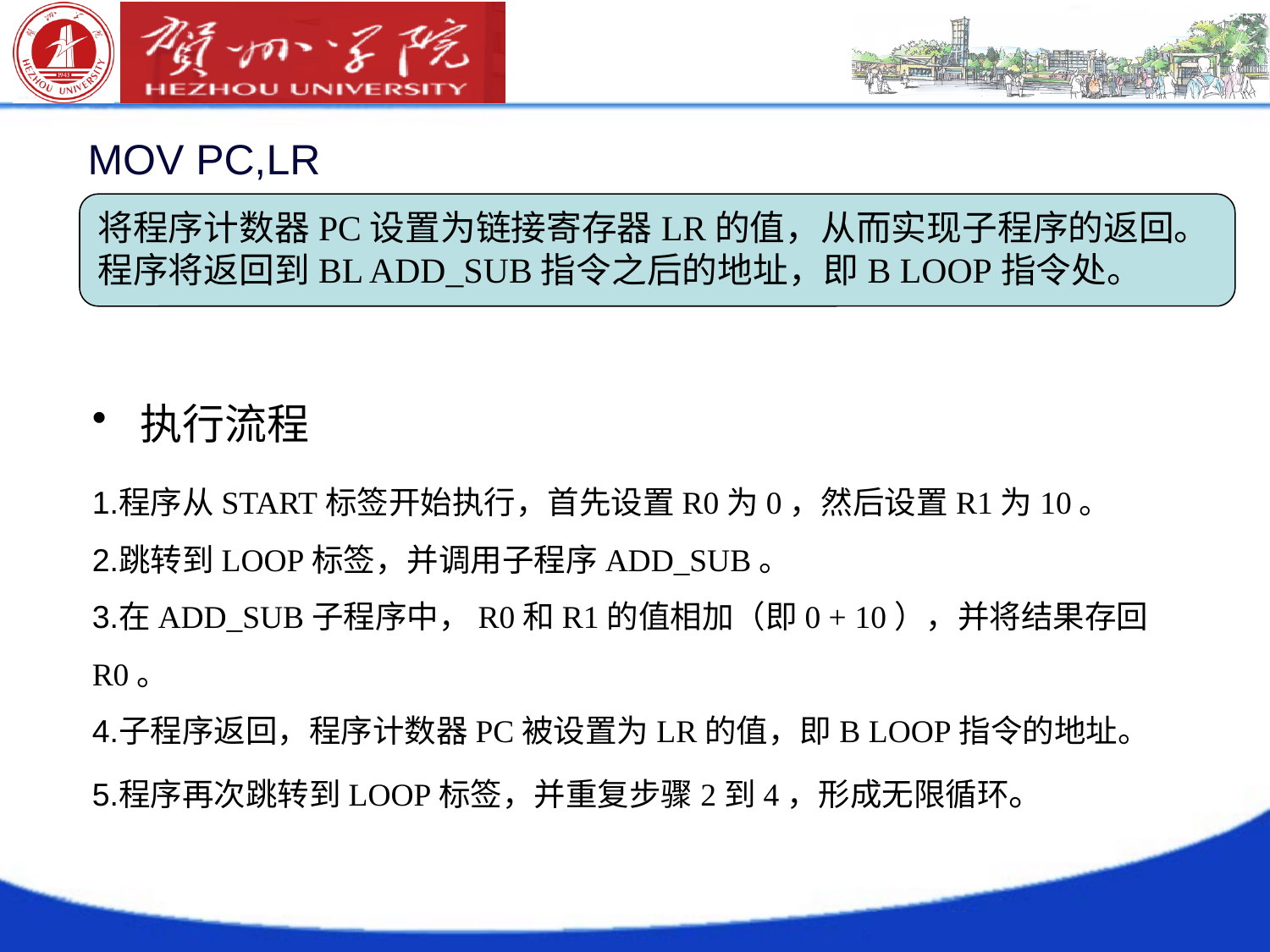

MOV PC,LR
将程序计数器PC设置为链接寄存器LR的值，从而实现子程序的返回。程序将返回到BL ADD_SUB指令之后的地址，即B LOOP指令处。

执行流程
程序从START标签开始执行，首先设置R0为0，然后设置R1为10。
跳转到LOOP标签，并调用子程序ADD_SUB。
在ADD_SUB子程序中，R0和R1的值相加（即0 + 10），并将结果存回R0。
子程序返回，程序计数器PC被设置为LR的值，即B LOOP指令的地址。
程序再次跳转到LOOP标签，并重复步骤2到4，形成无限循环。
# */94